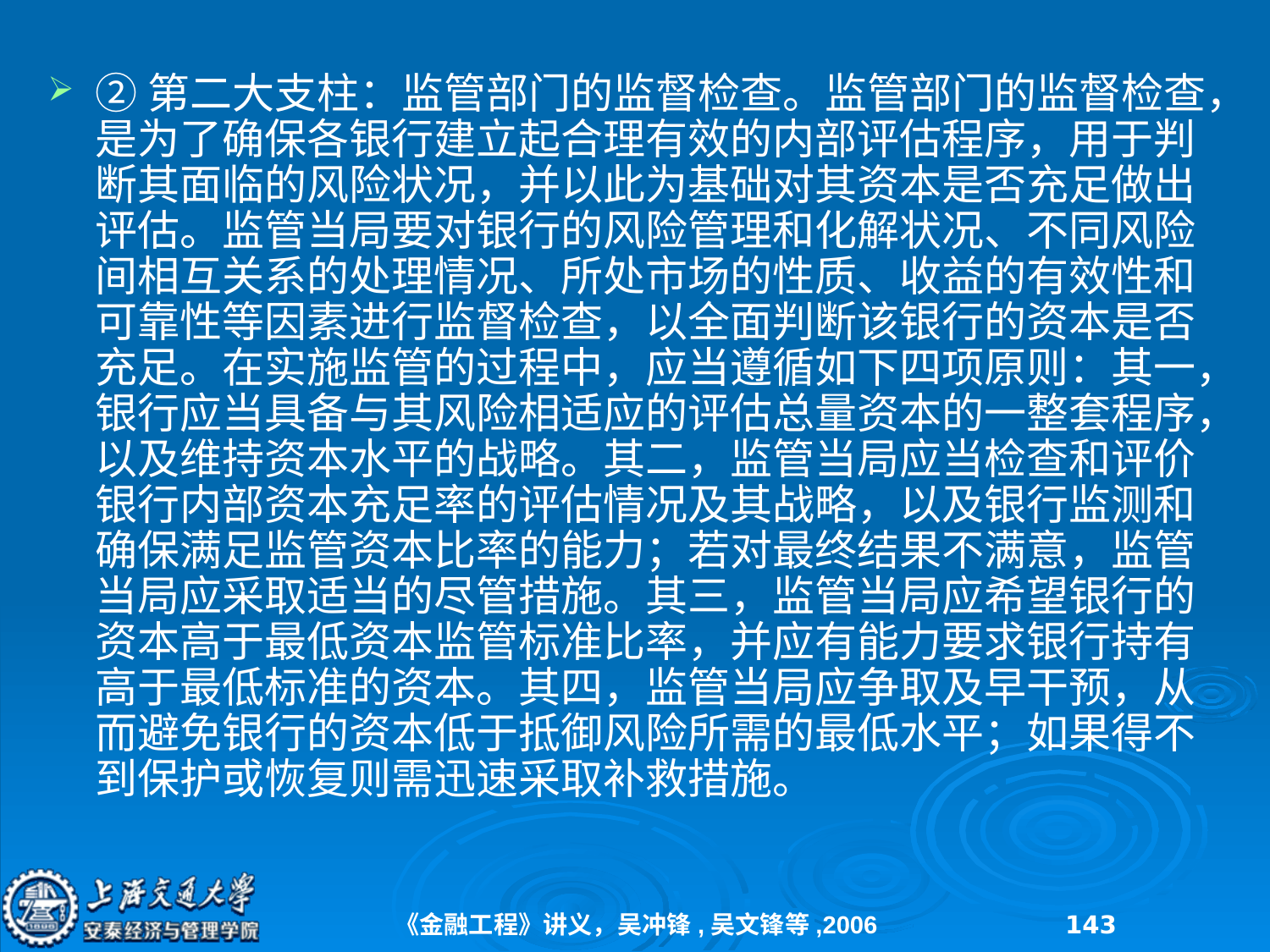

#
②第二大支柱：监管部门的监督检查。监管部门的监督检查，是为了确保各银行建立起合理有效的内部评估程序，用于判断其面临的风险状况，并以此为基础对其资本是否充足做出评估。监管当局要对银行的风险管理和化解状况、不同风险间相互关系的处理情况、所处市场的性质、收益的有效性和可靠性等因素进行监督检查，以全面判断该银行的资本是否充足。在实施监管的过程中，应当遵循如下四项原则：其一，银行应当具备与其风险相适应的评估总量资本的一整套程序，以及维持资本水平的战略。其二，监管当局应当检查和评价银行内部资本充足率的评估情况及其战略，以及银行监测和确保满足监管资本比率的能力；若对最终结果不满意，监管当局应采取适当的尽管措施。其三，监管当局应希望银行的资本高于最低资本监管标准比率，并应有能力要求银行持有高于最低标准的资本。其四，监管当局应争取及早干预，从而避免银行的资本低于抵御风险所需的最低水平；如果得不到保护或恢复则需迅速采取补救措施。